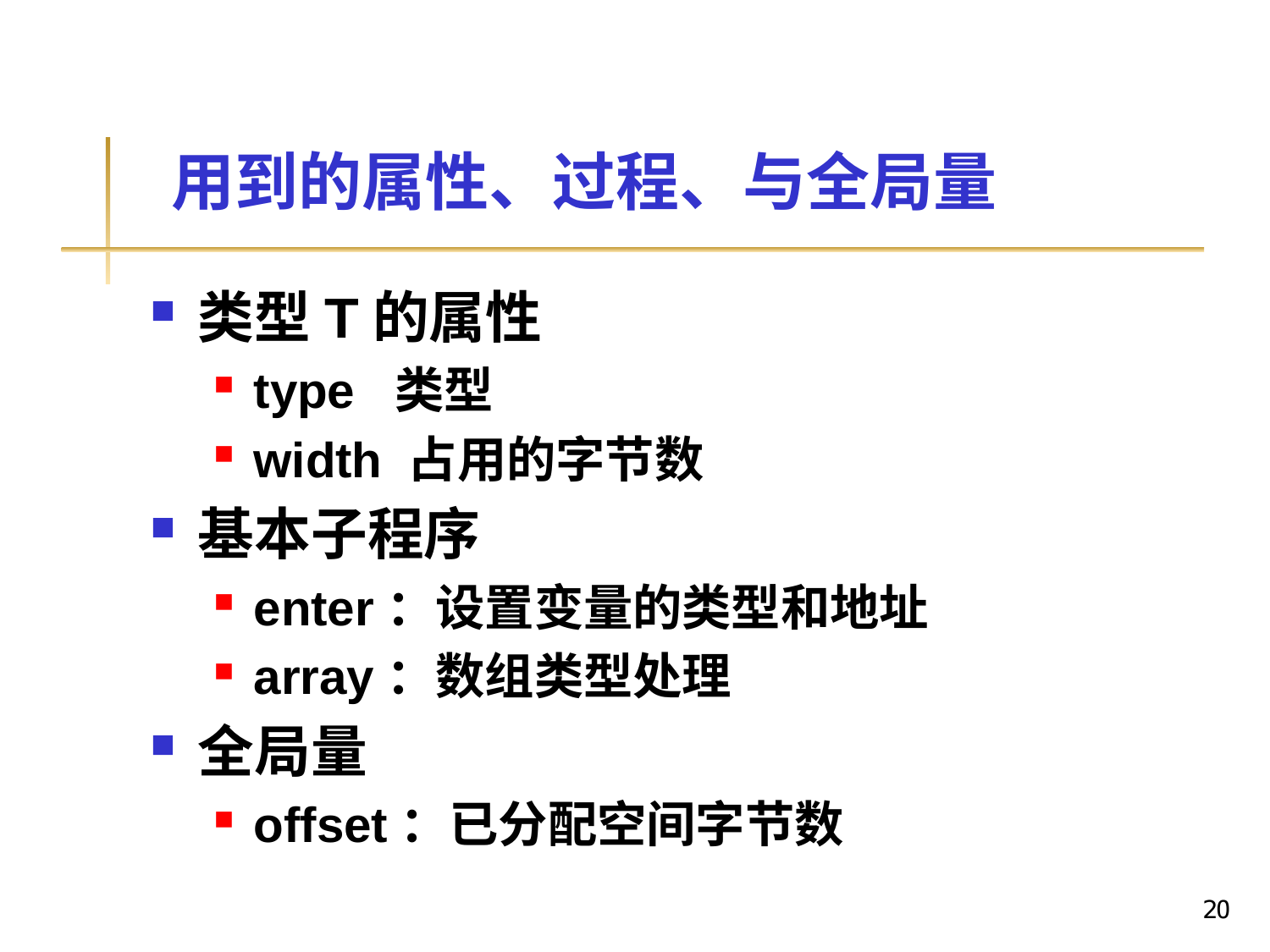

# 用到的属性、过程、与全局量
类型T的属性
type  类型
width 占用的字节数
基本子程序
enter：设置变量的类型和地址
array：数组类型处理
全局量
offset：已分配空间字节数
20